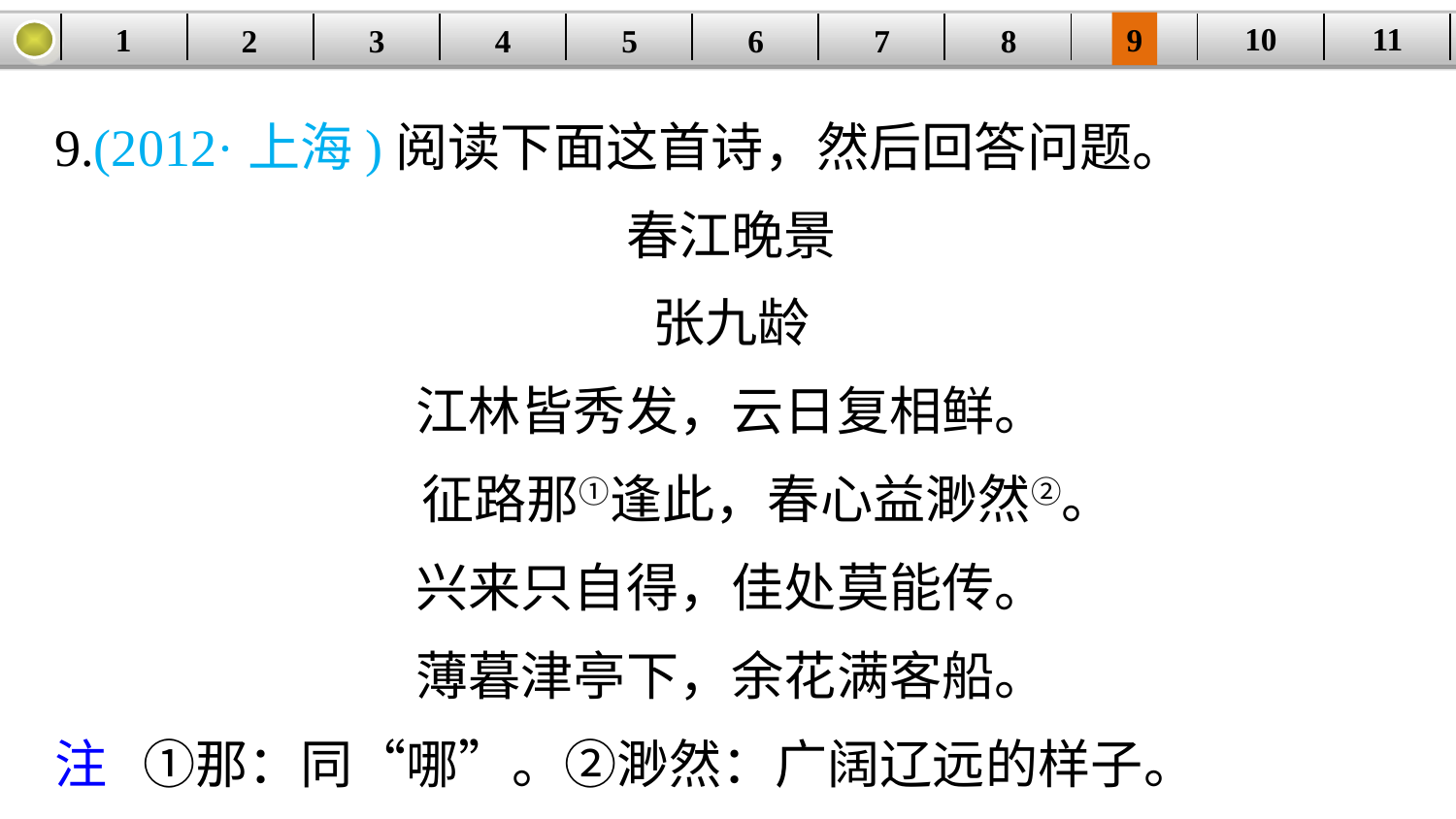

10

11
9
1
3
4
5
6
8
2
|  |  |  |  |  |  |  |  |  |  |  |
| --- | --- | --- | --- | --- | --- | --- | --- | --- | --- | --- |
7

9.(2012·上海)阅读下面这首诗，然后回答问题。
春江晚景
张九龄
江林皆秀发，云日复相鲜。
     征路那①逢此，春心益渺然②。
兴来只自得，佳处莫能传。
薄暮津亭下，余花满客船。
注   ①那：同“哪”。②渺然：广阔辽远的样子。